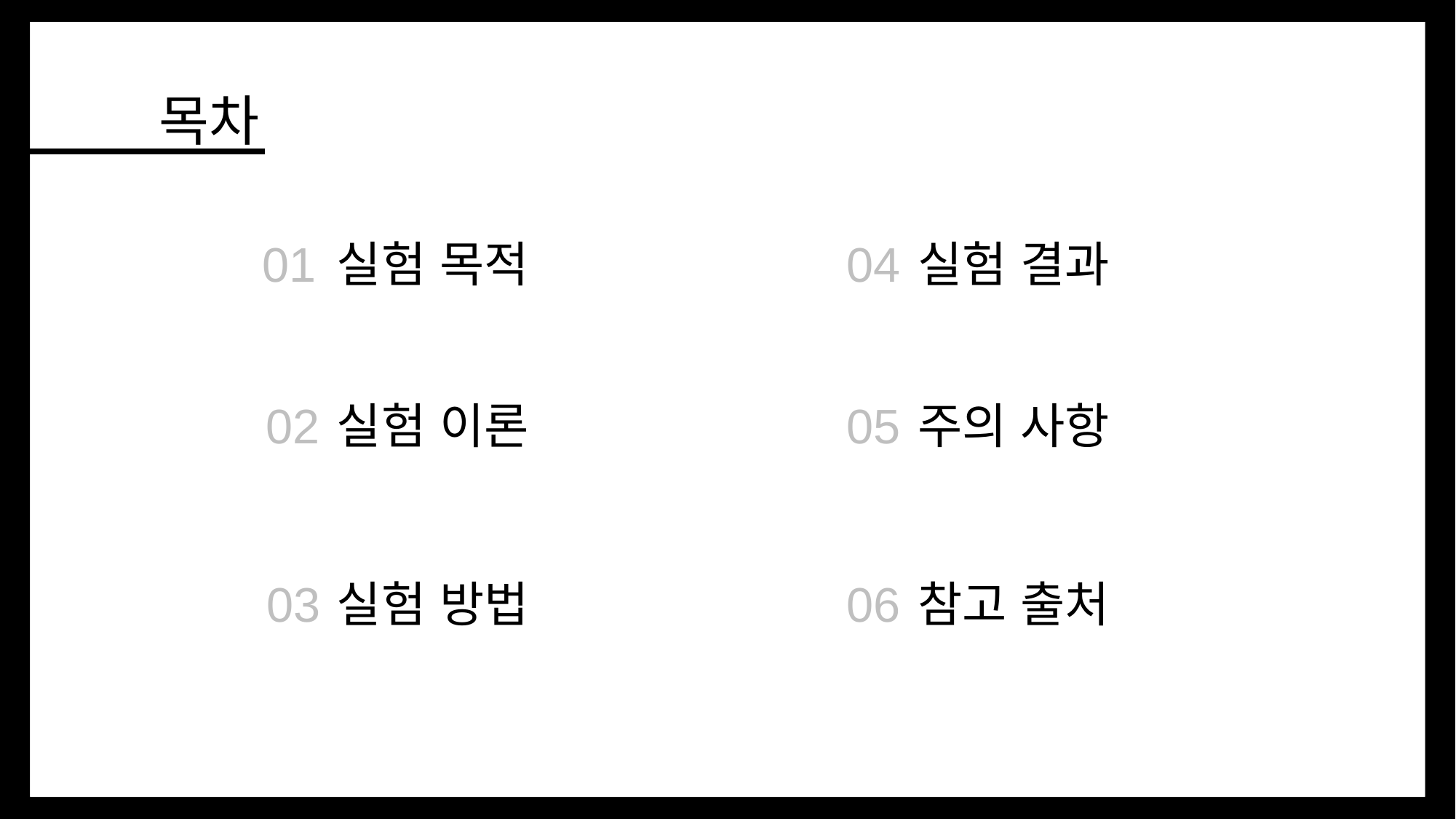

목차
01
실험 목적
04
실험 결과
05
02
실험 이론
주의 사항
06
03
실험 방법
참고 출처